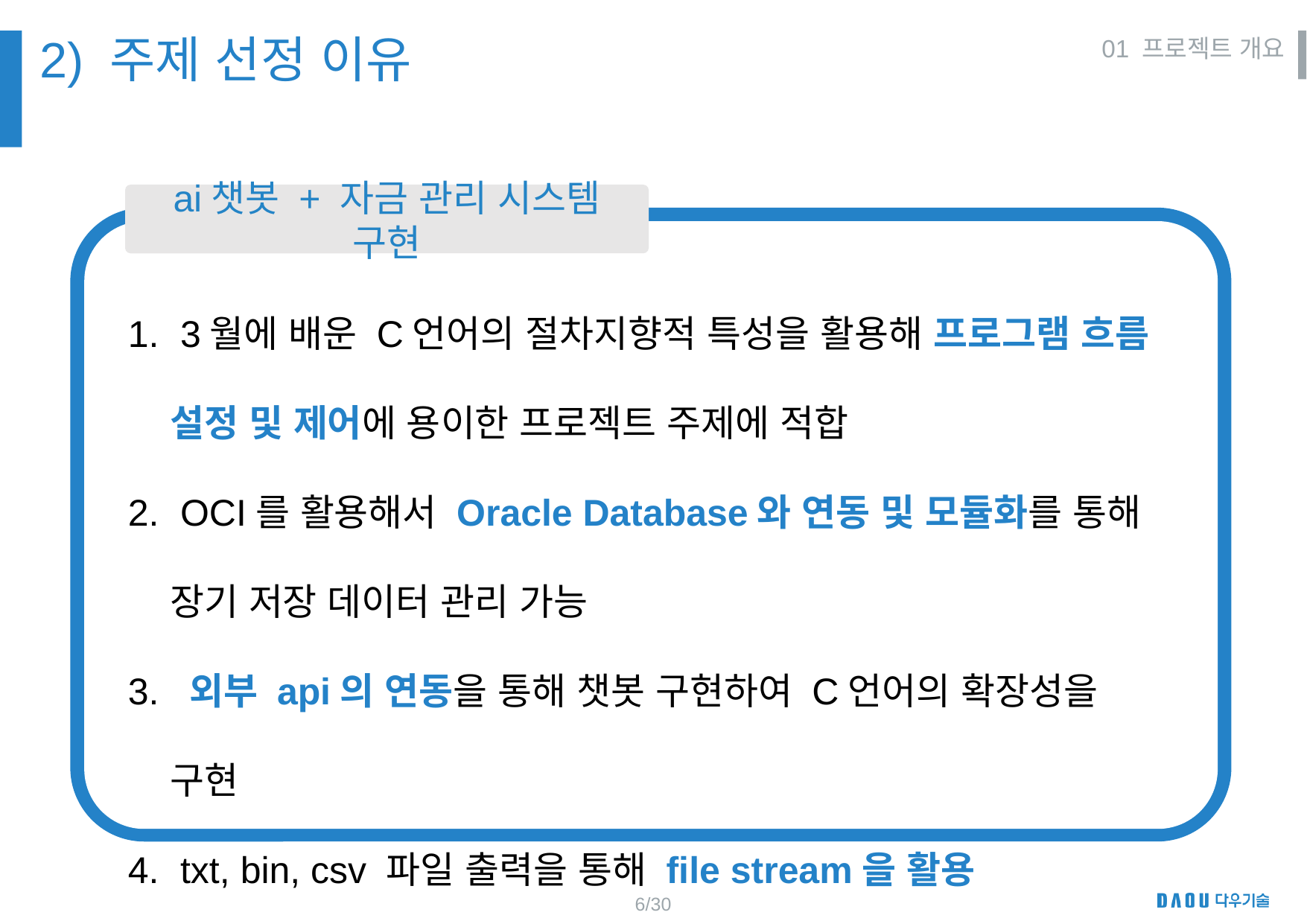

2) 주제 선정 이유
01 프로젝트 개요
ai챗봇 + 자금 관리 시스템 구현

 3월에 배운 C언어의 절차지향적 특성을 활용해 프로그램 흐름 설정 및 제어에 용이한 프로젝트 주제에 적합
 OCI를 활용해서 Oracle Database와 연동 및 모듈화를 통해 장기 저장 데이터 관리 가능
 외부 api의 연동을 통해 챗봇 구현하여 C언어의 확장성을 구현
 txt, bin, csv 파일 출력을 통해 file stream을 활용